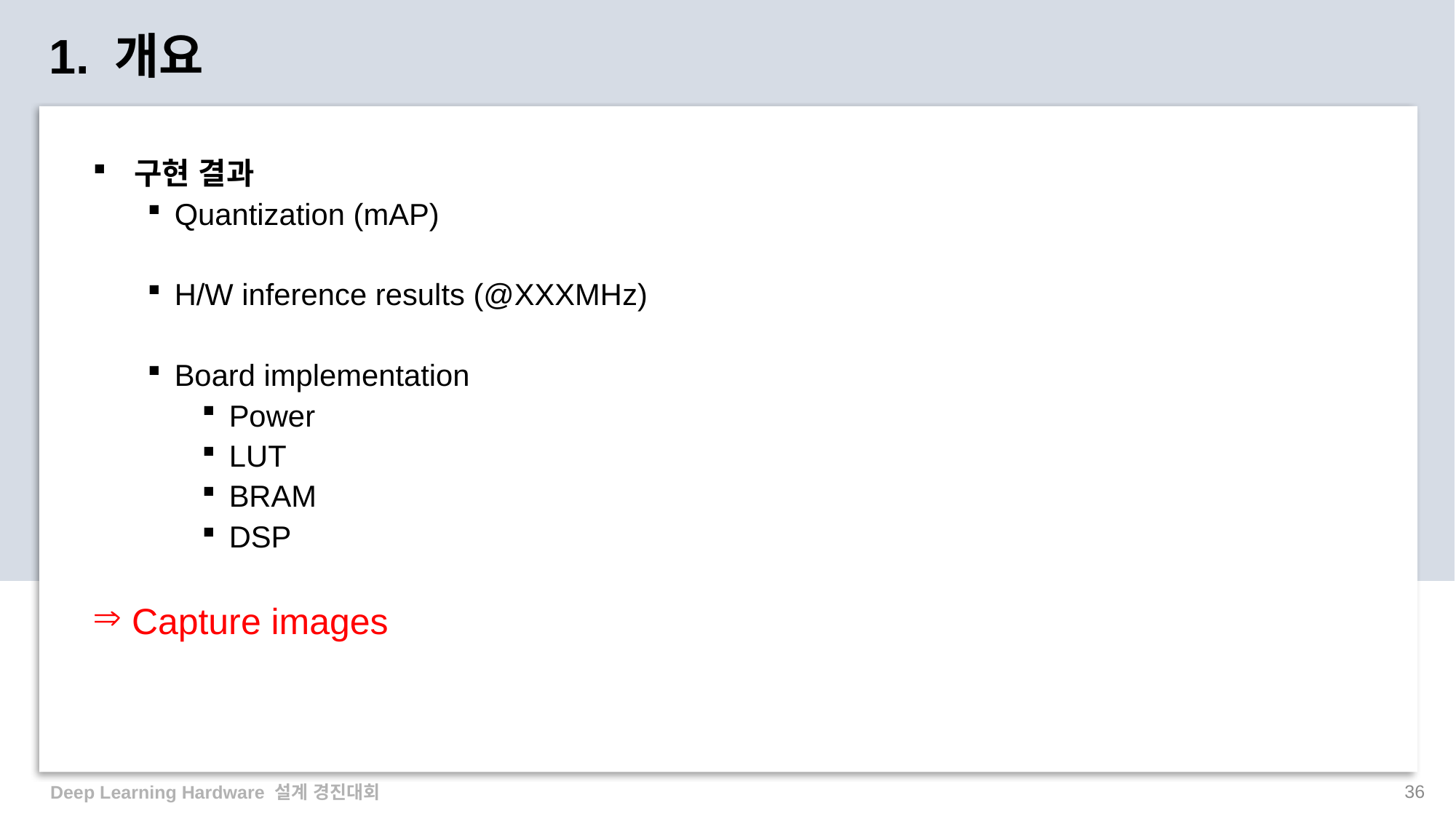

1. 개요
 구현 결과
Quantization (mAP)

H/W inference results (@XXXMHz)

Board implementation
Power
LUT
BRAM
DSP

 Capture images

36
Deep Learning Hardware 설계 경진대회